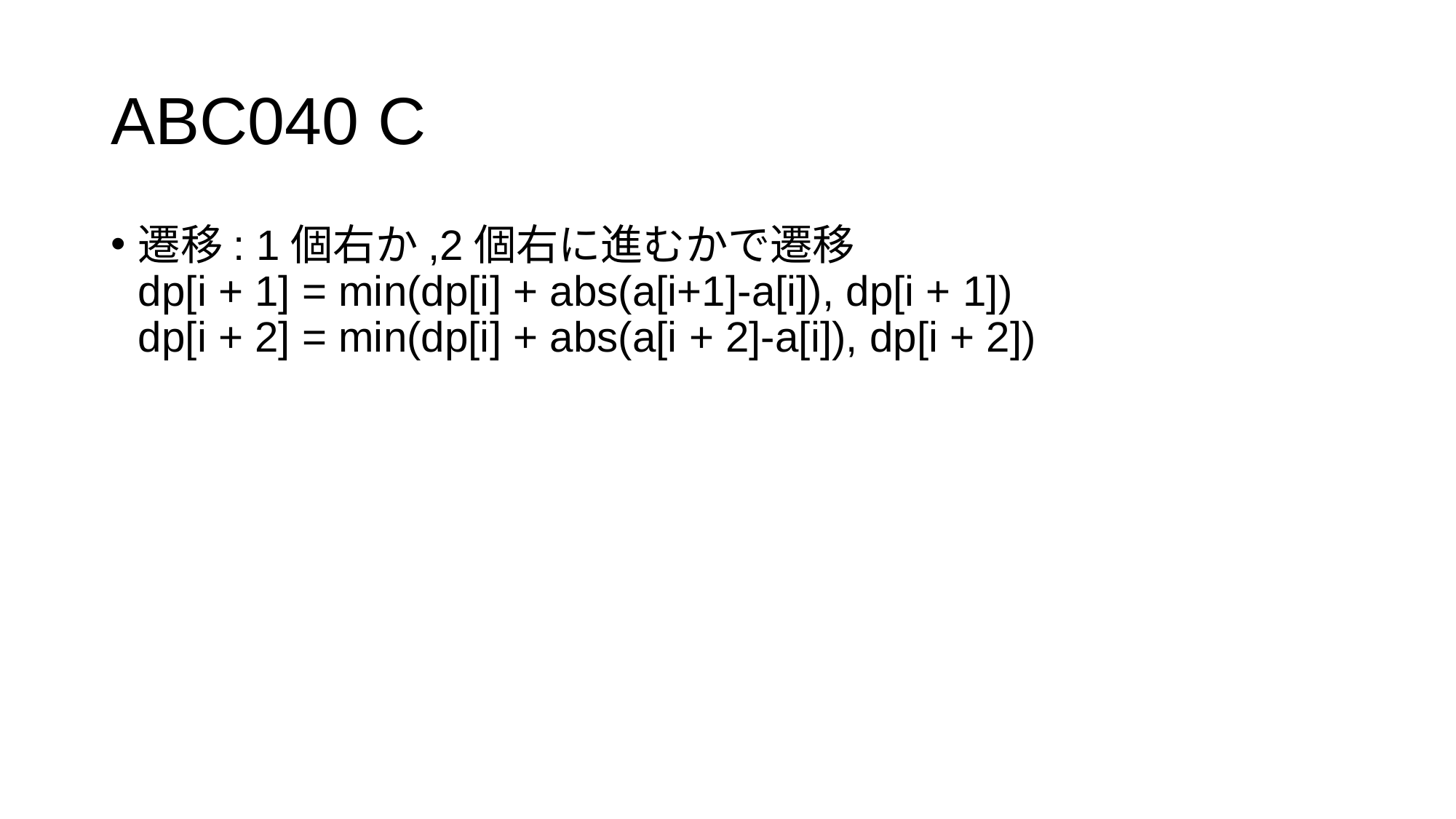

# ABC040 C
遷移: 1個右か,2個右に進むかで遷移
dp[i + 1] = min(dp[i] + abs(a[i+1]-a[i]), dp[i + 1])
dp[i + 2] = min(dp[i] + abs(a[i + 2]-a[i]), dp[i + 2])